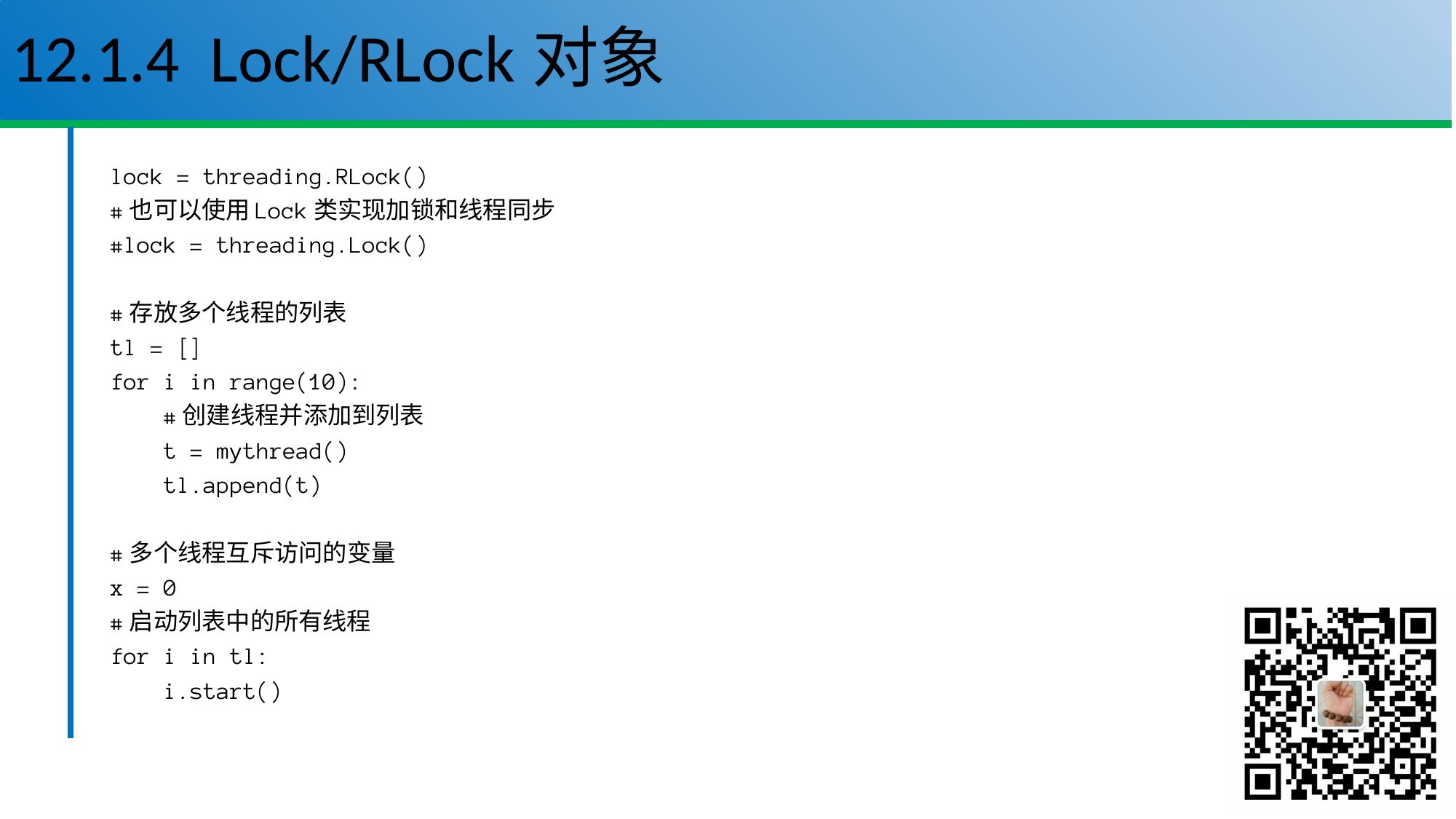

# 12.1.4  Lock/RLock对象
lock = threading.RLock()
#也可以使用Lock类实现加锁和线程同步
#lock = threading.Lock()

#存放多个线程的列表
tl = []
for i in range(10):
    #创建线程并添加到列表
    t = mythread()
    tl.append(t)

#多个线程互斥访问的变量
x = 0
#启动列表中的所有线程
for i in tl:
    i.start()